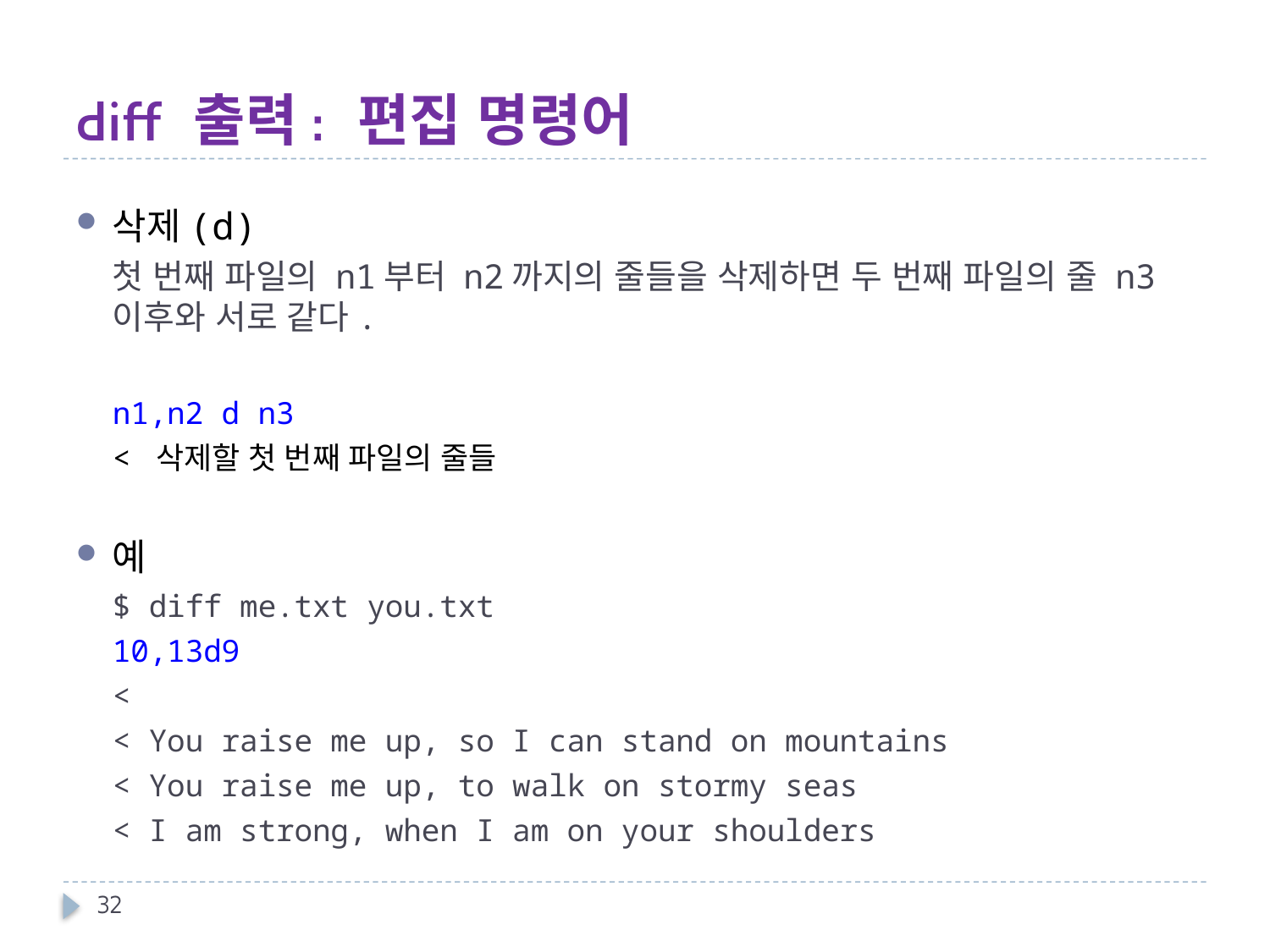

# diff 출력: 편집 명령어
삭제(d)
첫 번째 파일의 n1부터 n2까지의 줄들을 삭제하면 두 번째 파일의 줄 n3 이후와 서로 같다.

n1,n2 d n3
< 삭제할 첫 번째 파일의 줄들

예
$ diff me.txt you.txt
10,13d9
<
< You raise me up, so I can stand on mountains
< You raise me up, to walk on stormy seas
< I am strong, when I am on your shoulders

32